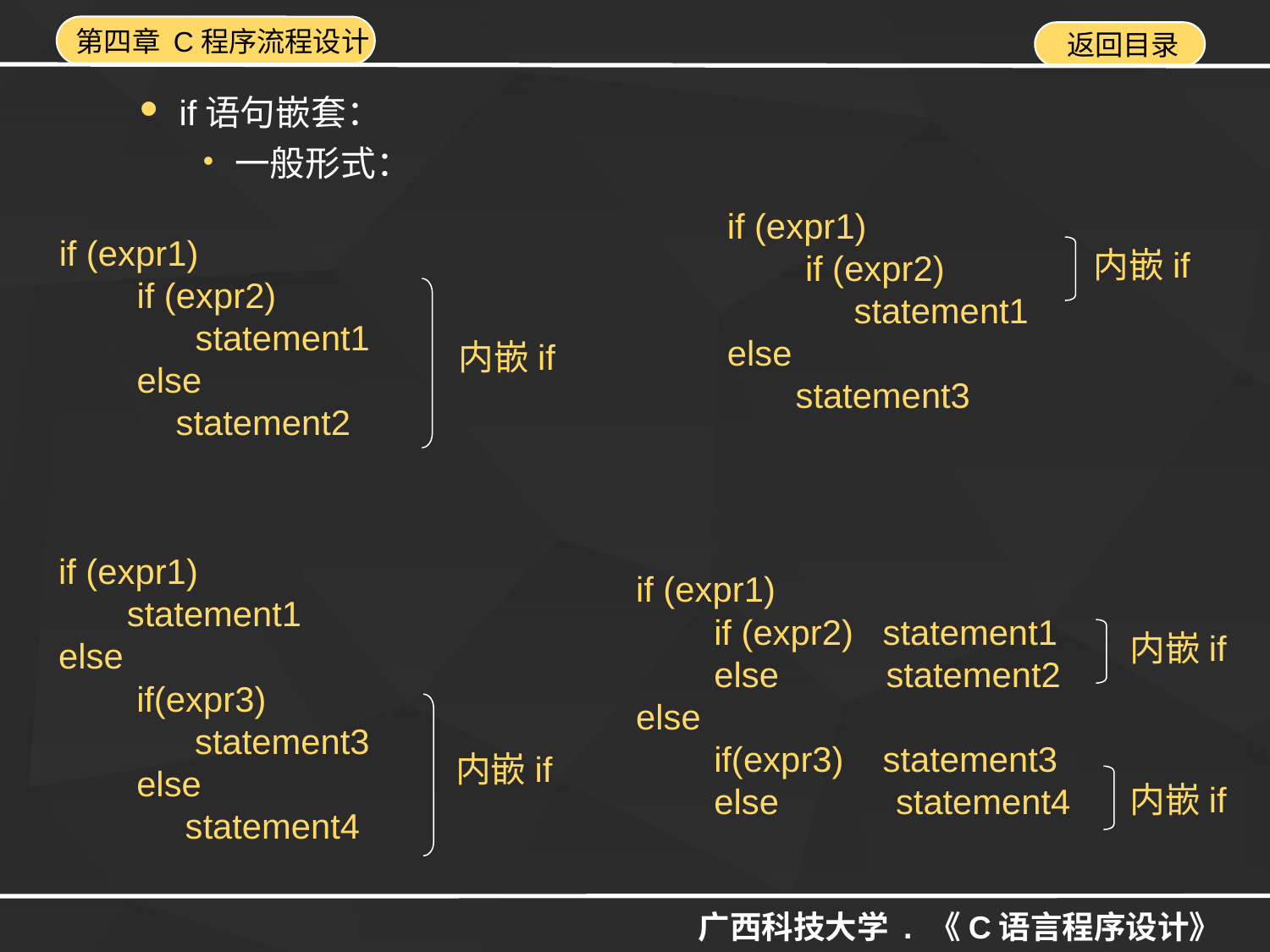

if语句嵌套：
一般形式：
if (expr1)
        if (expr2)
             statement1
else
       statement3

内嵌if

if (expr1)
        if (expr2)
              statement1
        else
            statement2

内嵌if
if (expr1)
       statement1
else
        if(expr3)
              statement3
        else
             statement4

内嵌if
if (expr1)
        if (expr2)   statement1
        else           statement2
else
        if(expr3)    statement3
        else            statement4
内嵌if

内嵌if